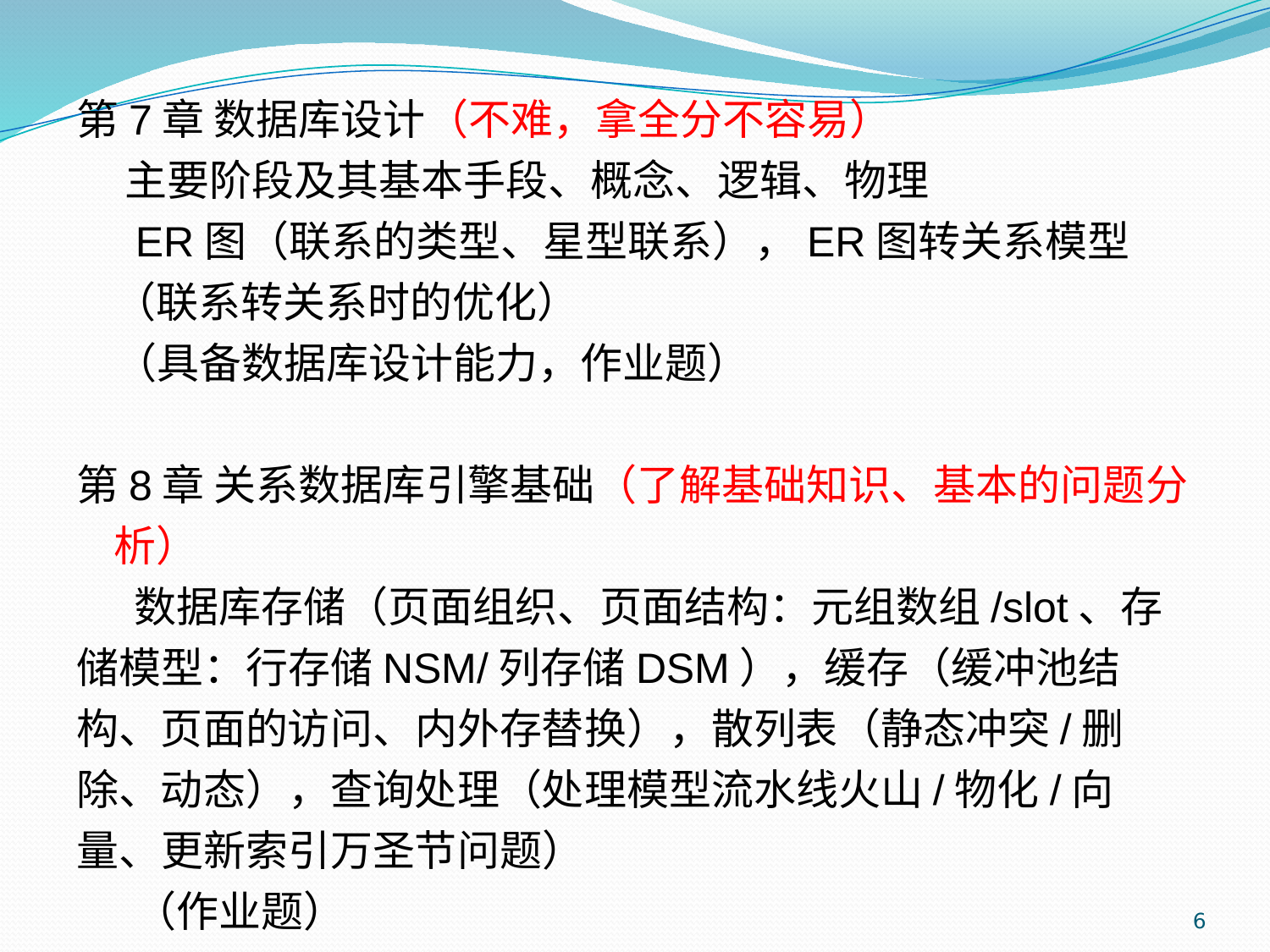

第7章 数据库设计（不难，拿全分不容易）
    主要阶段及其基本手段、概念、逻辑、物理
     ER图（联系的类型、星型联系），ER图转关系模型（联系转关系时的优化）
   （具备数据库设计能力，作业题）

第8章 关系数据库引擎基础（了解基础知识、基本的问题分析）
     数据库存储（页面组织、页面结构：元组数组/slot、存储模型：行存储NSM/列存储DSM），缓存（缓冲池结构、页面的访问、内外存替换），散列表（静态冲突/删除、动态），查询处理（处理模型流水线火山/物化/向量、更新索引万圣节问题）
     （作业题）
6